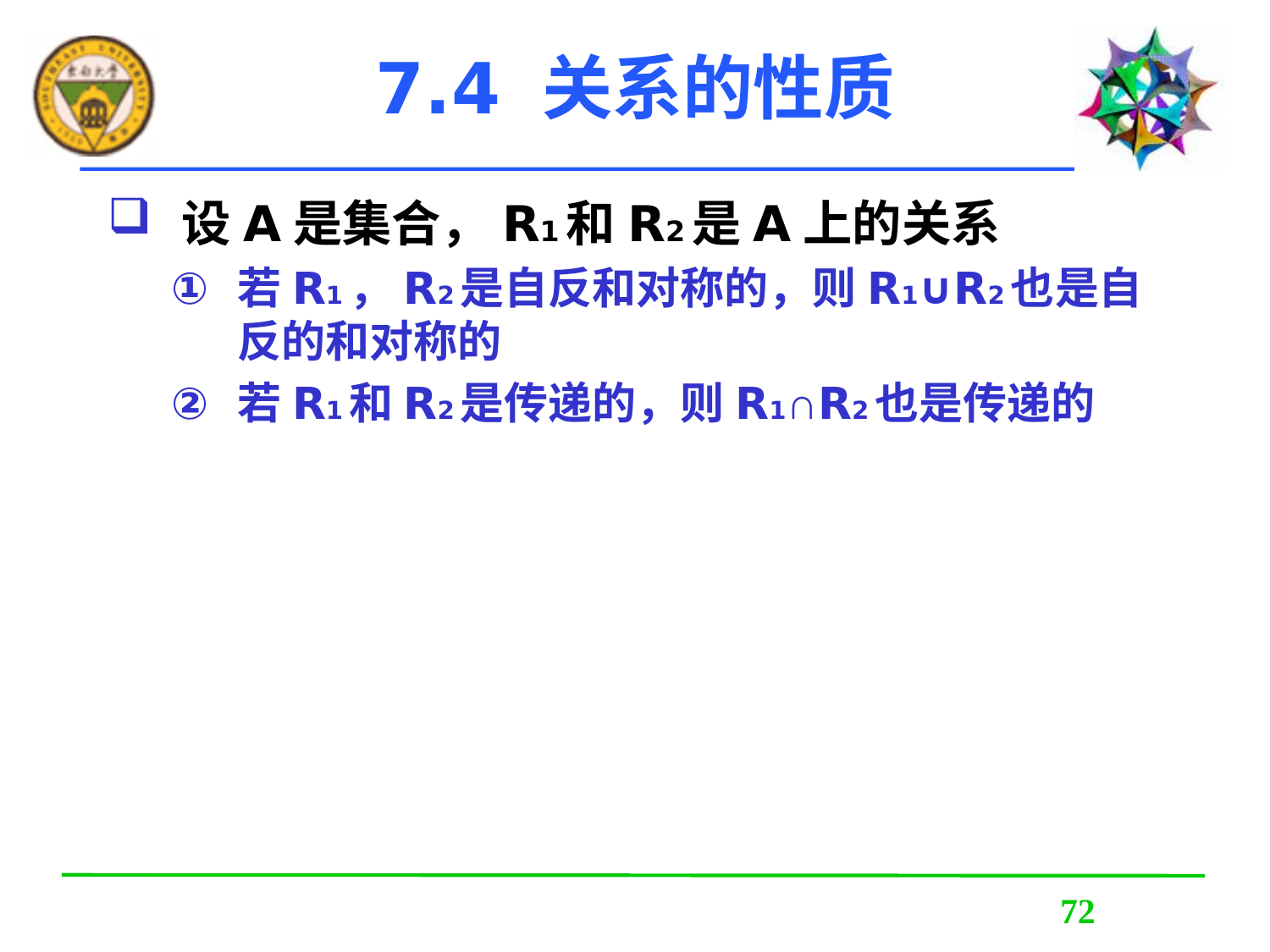

# 7.4 关系的性质
设A是集合，R1和R2是A上的关系
若R1，R2是自反和对称的，则R1∪R2也是自反的和对称的
若R1和R2是传递的，则R1∩R2也是传递的